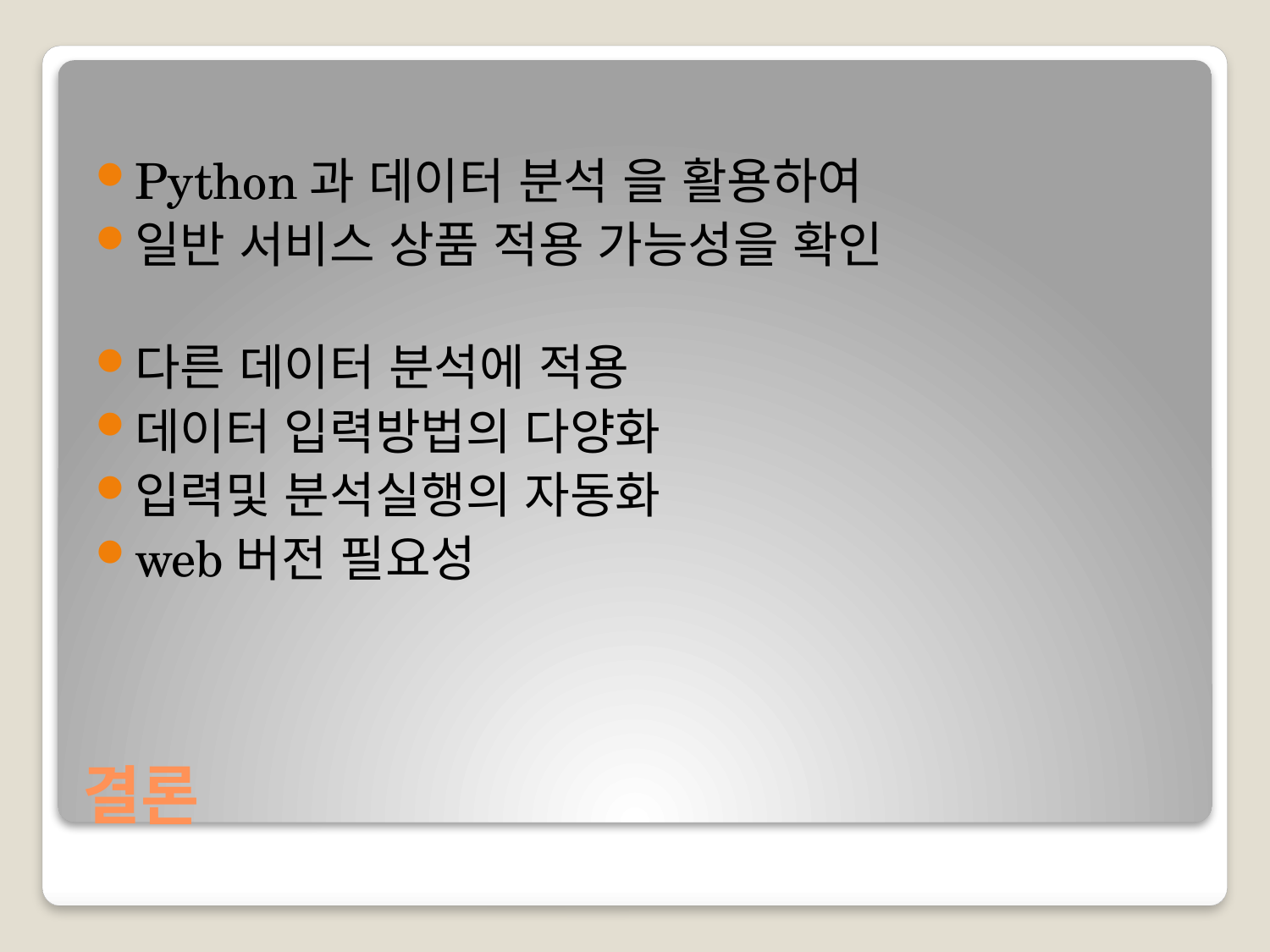

Python과 데이터 분석 을 활용하여
일반 서비스 상품 적용 가능성을 확인
다른 데이터 분석에 적용
데이터 입력방법의 다양화
입력및 분석실행의 자동화
web버전 필요성

# 결론